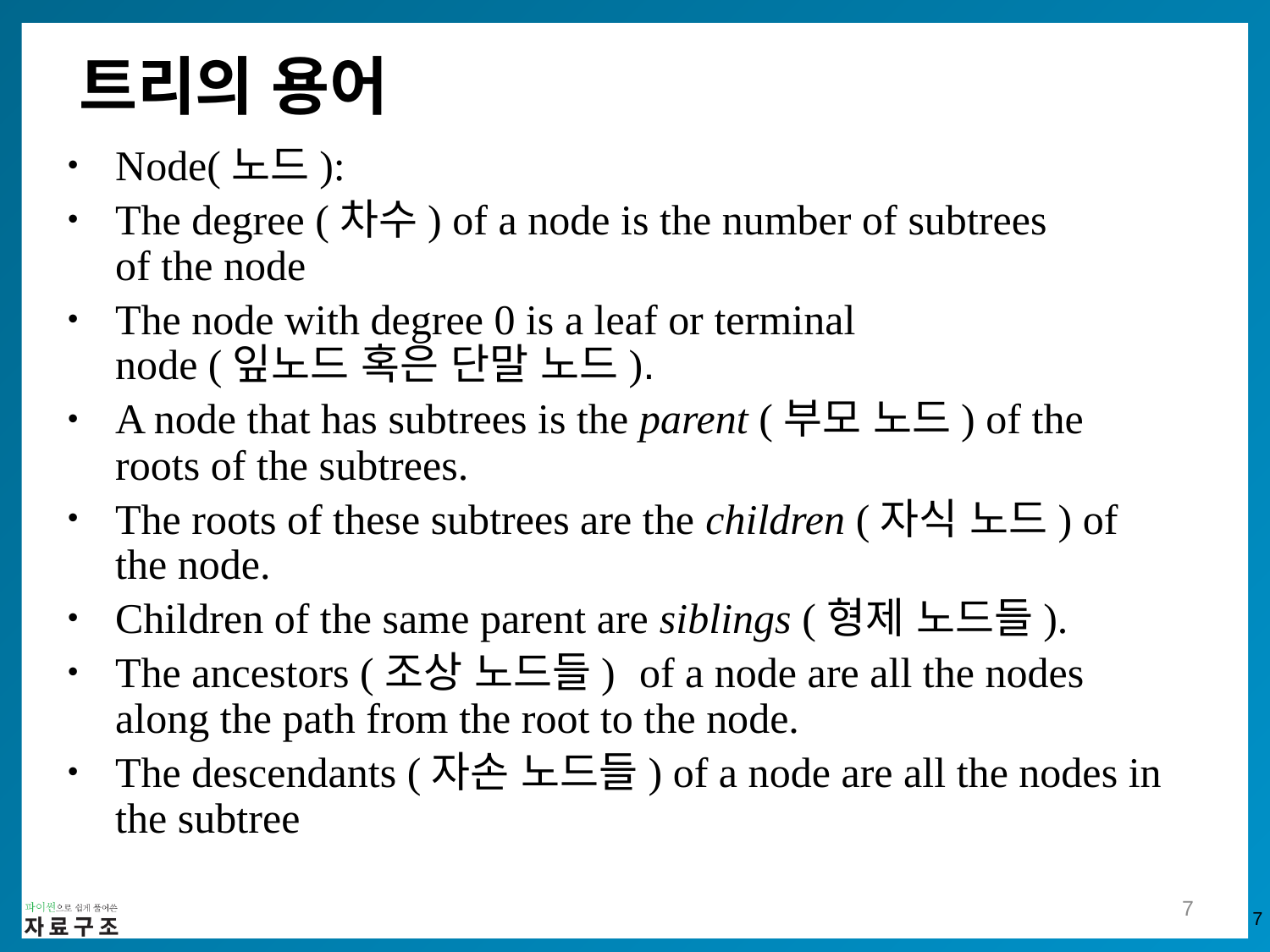

트리의 용어
Node(노드):
The degree (차수) of a node is the number of subtrees
of the node
The node with degree 0 is a leaf or terminal
node (잎노드 혹은 단말 노드).
A node that has subtrees is the parent (부모 노드) of the
roots of the subtrees.
The roots of these subtrees are the children (자식 노드) of
the node.
Children of the same parent are siblings (형제 노드들).
The ancestors (조상 노드들)  of a node are all the nodes
along the path from the root to the node.
The descendants (자손 노드들) of a node are all the nodes in the subtree
7